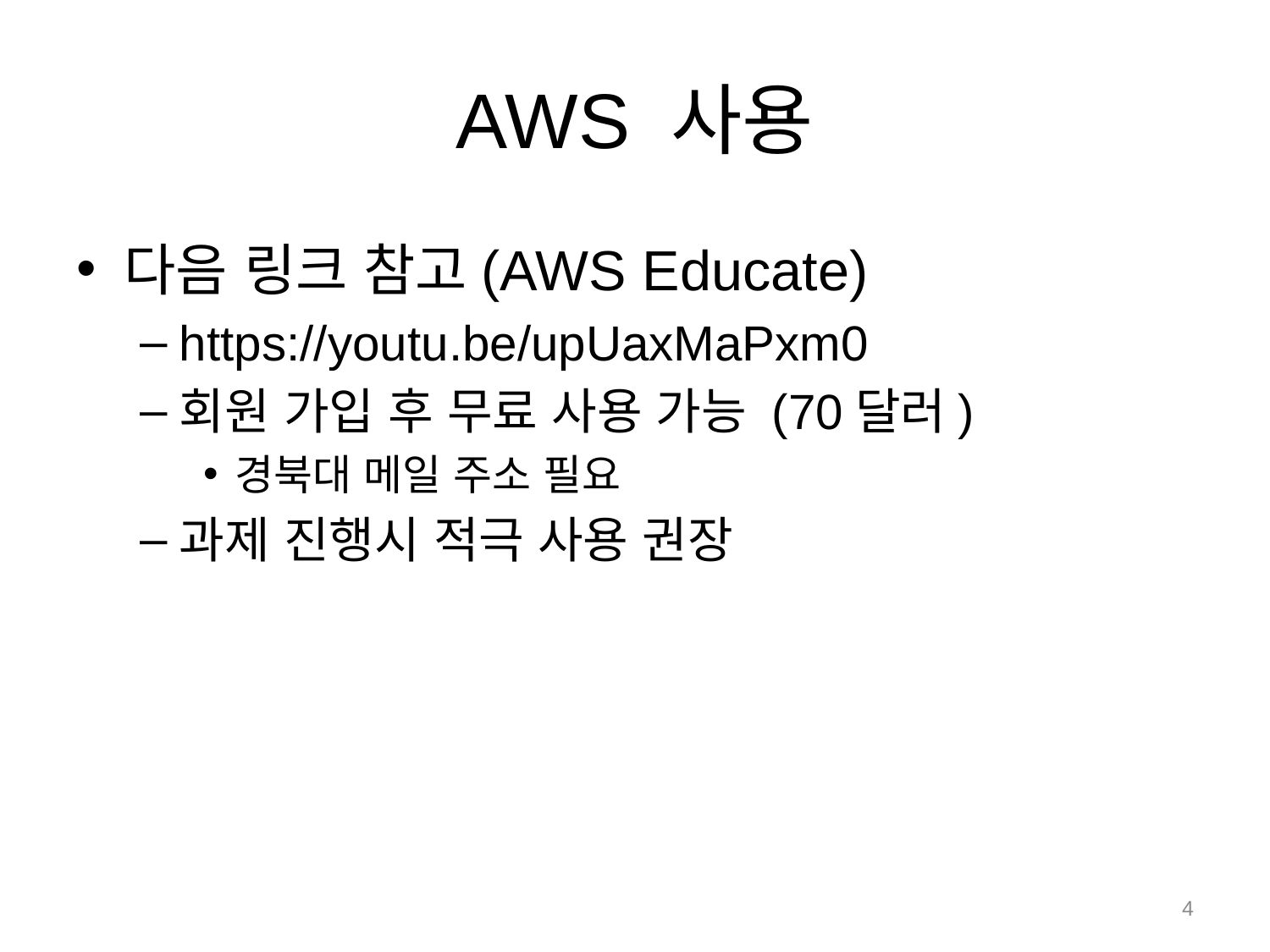

# AWS 사용
다음 링크 참고(AWS Educate)
https://youtu.be/upUaxMaPxm0
회원 가입 후 무료 사용 가능 (70달러)
경북대 메일 주소 필요
과제 진행시 적극 사용 권장
4